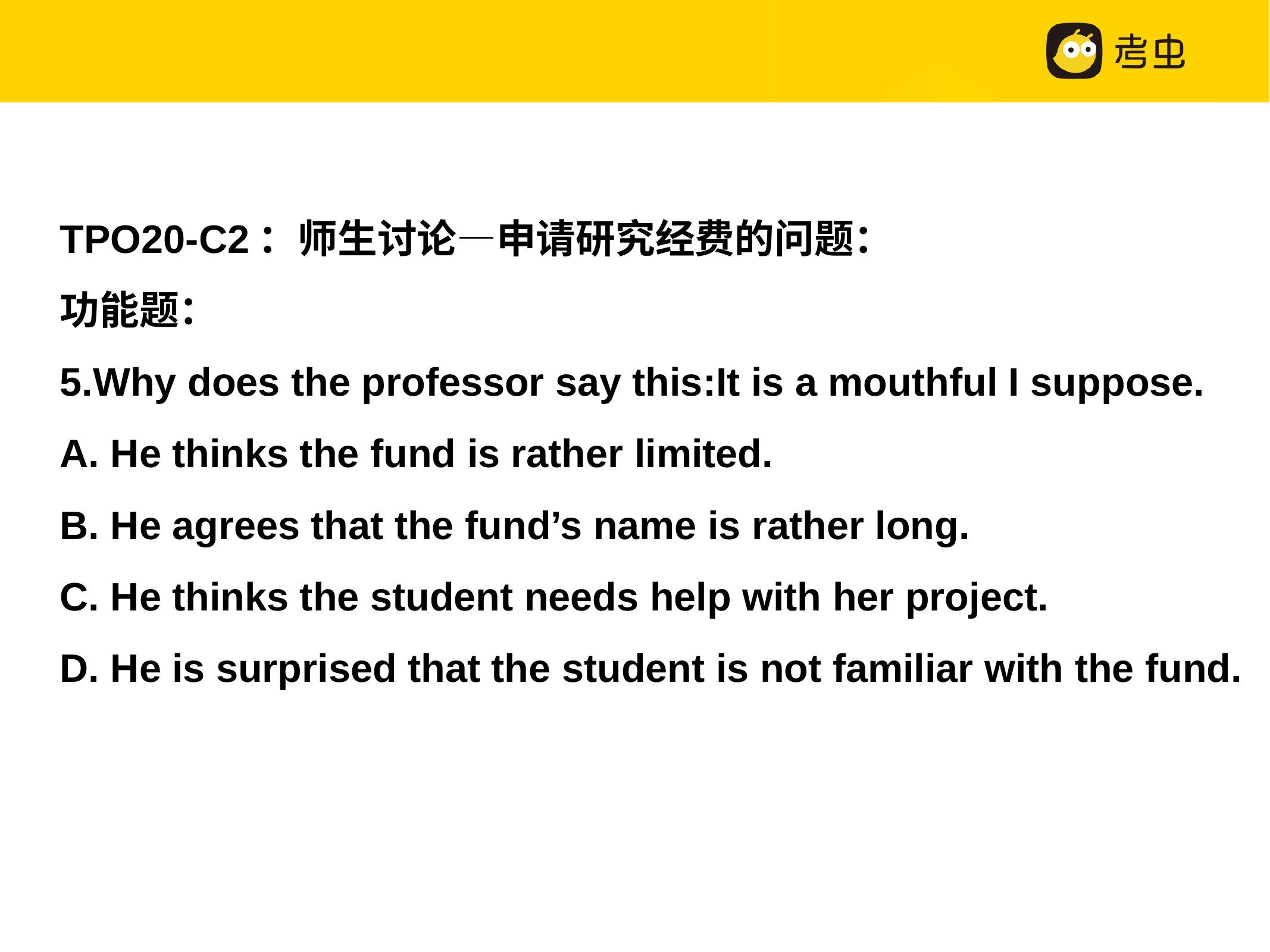

TPO20-C2：师生讨论—申请研究经费的问题：
功能题：
5.Why does the professor say this:It is a mouthful I suppose.
A. He thinks the fund is rather limited.
B. He agrees that the fund’s name is rather long.
C. He thinks the student needs help with her project.
D. He is surprised that the student is not familiar with the fund.